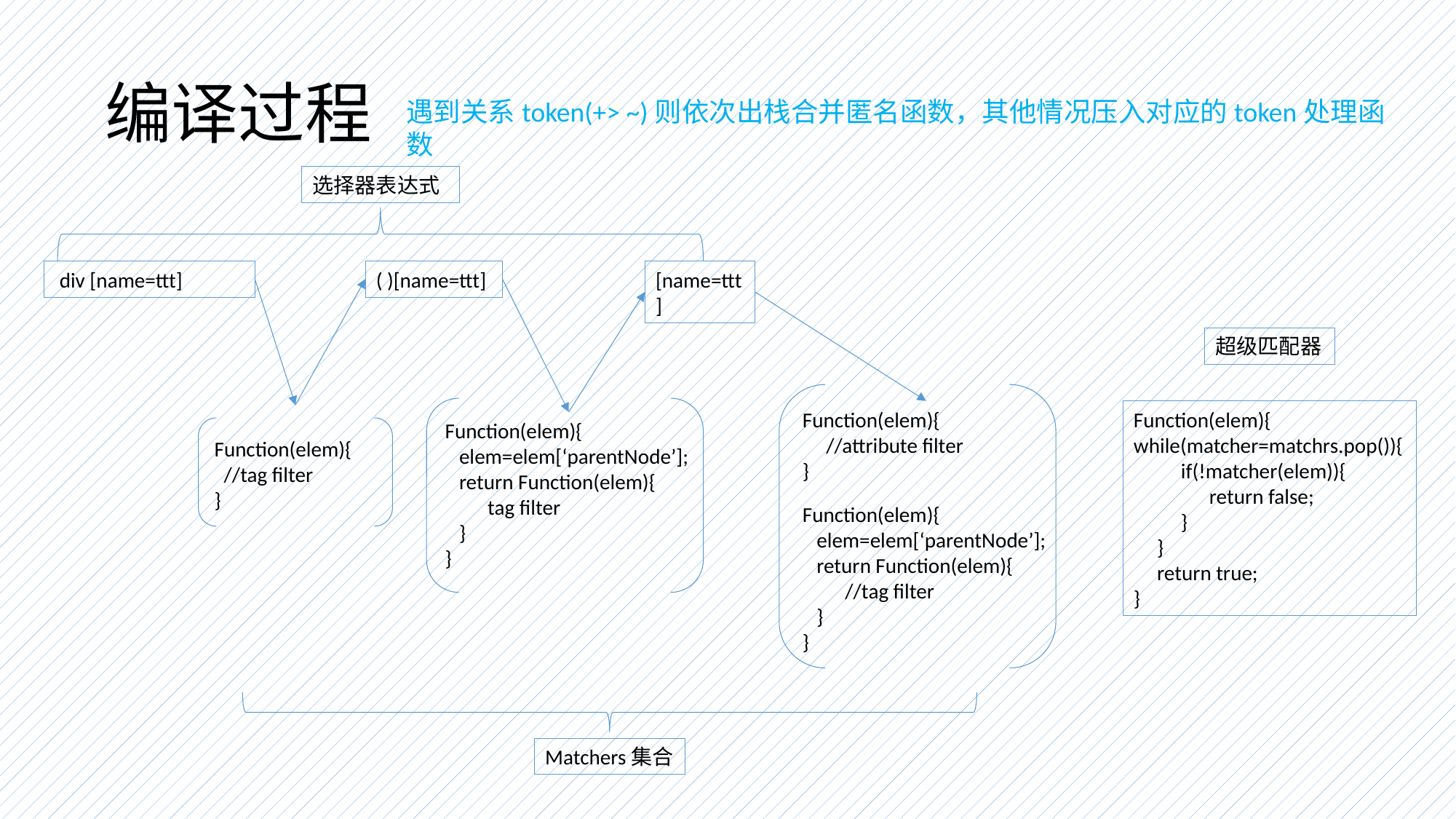

# 编译过程
遇到关系token(+> ~)则依次出栈合并匿名函数，其他情况压入对应的token处理函数
选择器表达式
 div [name=ttt]
( )[name=ttt]
[name=ttt]
超级匹配器

Function(elem){
     //attribute filter
}
Function(elem){
while(matcher=matchrs.pop()){
          if(!matcher(elem)){
                return false;
          }
     }
     return true;
}

     Function(elem){
       //tag filter
     }

Function(elem){
   elem=elem[‘parentNode’];
   return Function(elem){
         tag filter
   }
}

Function(elem){
   elem=elem[‘parentNode’];
   return Function(elem){
         //tag filter
   }
}
Matchers集合